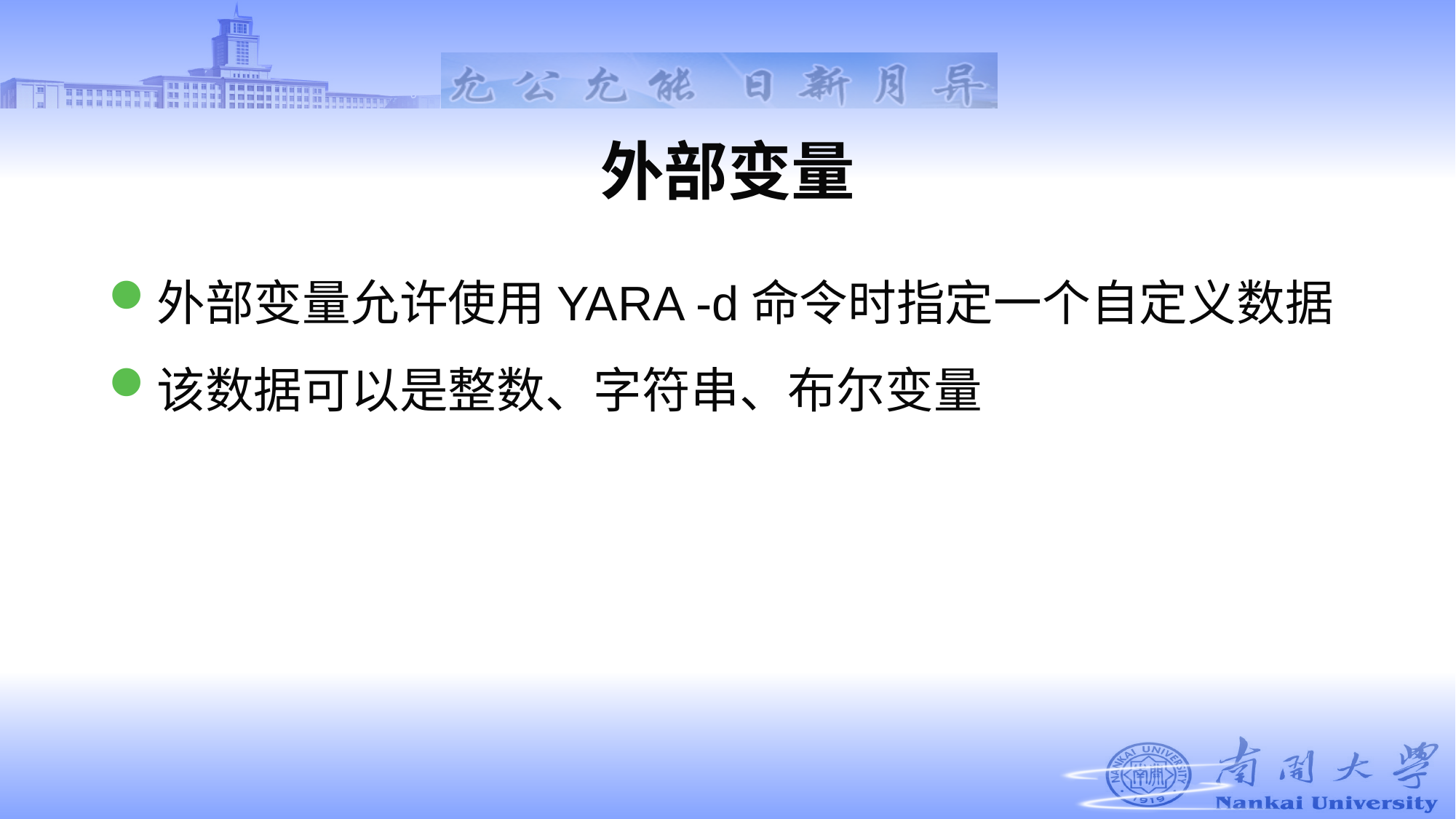

# 外部变量
外部变量允许使用YARA -d命令时指定一个自定义数据
该数据可以是整数、字符串、布尔变量